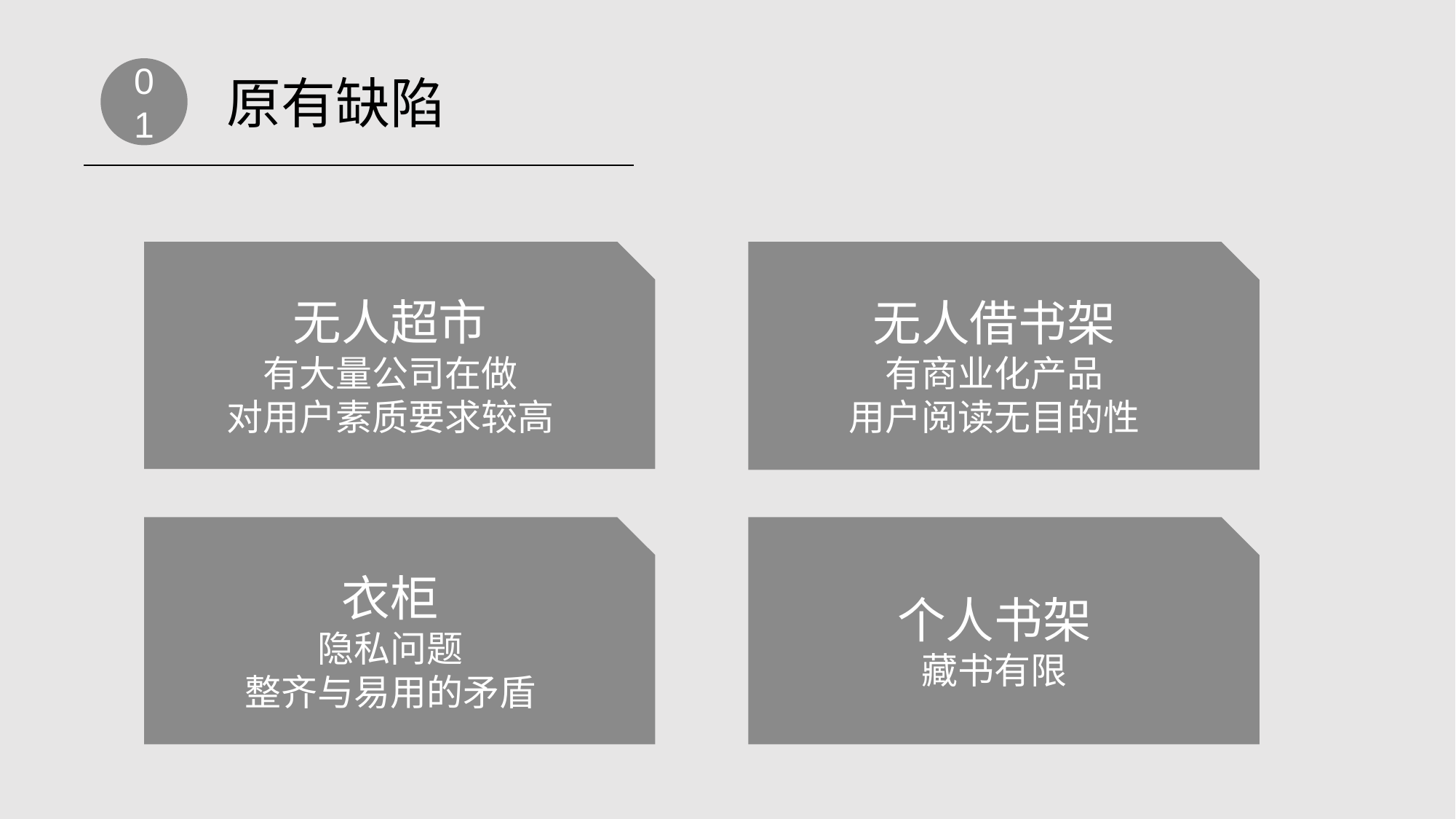

01
原有缺陷
无人超市
有大量公司在做
对用户素质要求较高
无人借书架
有商业化产品
用户阅读无目的性
衣柜
隐私问题
整齐与易用的矛盾
个人书架
藏书有限